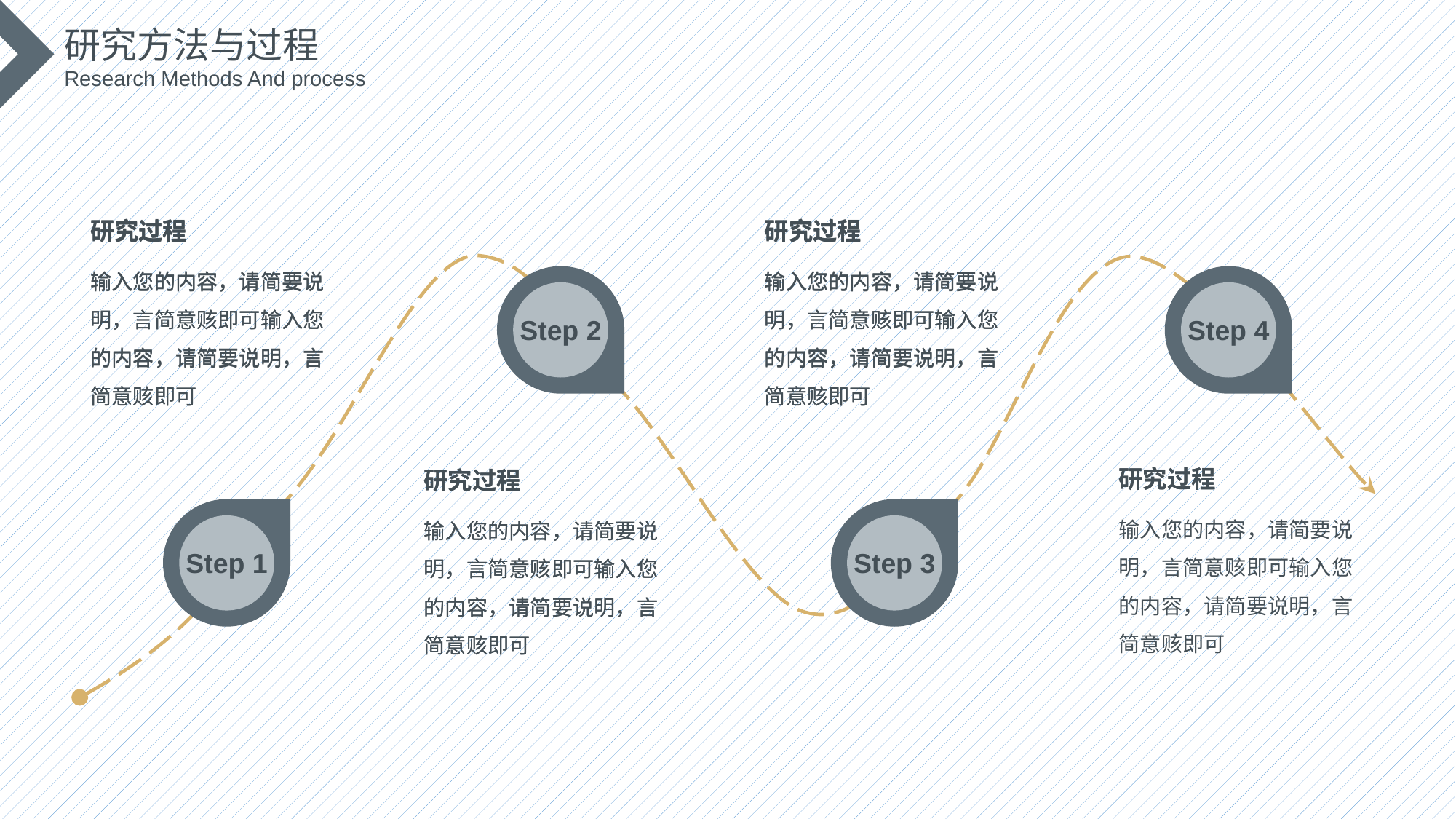

研究方法与过程

Research Methods And process
研究过程
研究过程
研究过程
研究过程
输入您的内容，请简要说明，言简意赅即可输入您的内容，请简要说明，言简意赅即可
输入您的内容，请简要说明，言简意赅即可输入您的内容，请简要说明，言简意赅即可
输入您的内容，请简要说明，言简意赅即可输入您的内容，请简要说明，言简意赅即可
输入您的内容，请简要说明，言简意赅即可输入您的内容，请简要说明，言简意赅即可

Step 4

Step 2

Step 1

Step 3
研究过程
研究过程
研究过程
研究过程
输入您的内容，请简要说明，言简意赅即可输入您的内容，请简要说明，言简意赅即可
输入您的内容，请简要说明，言简意赅即可输入您的内容，请简要说明，言简意赅即可
输入您的内容，请简要说明，言简意赅即可输入您的内容，请简要说明，言简意赅即可